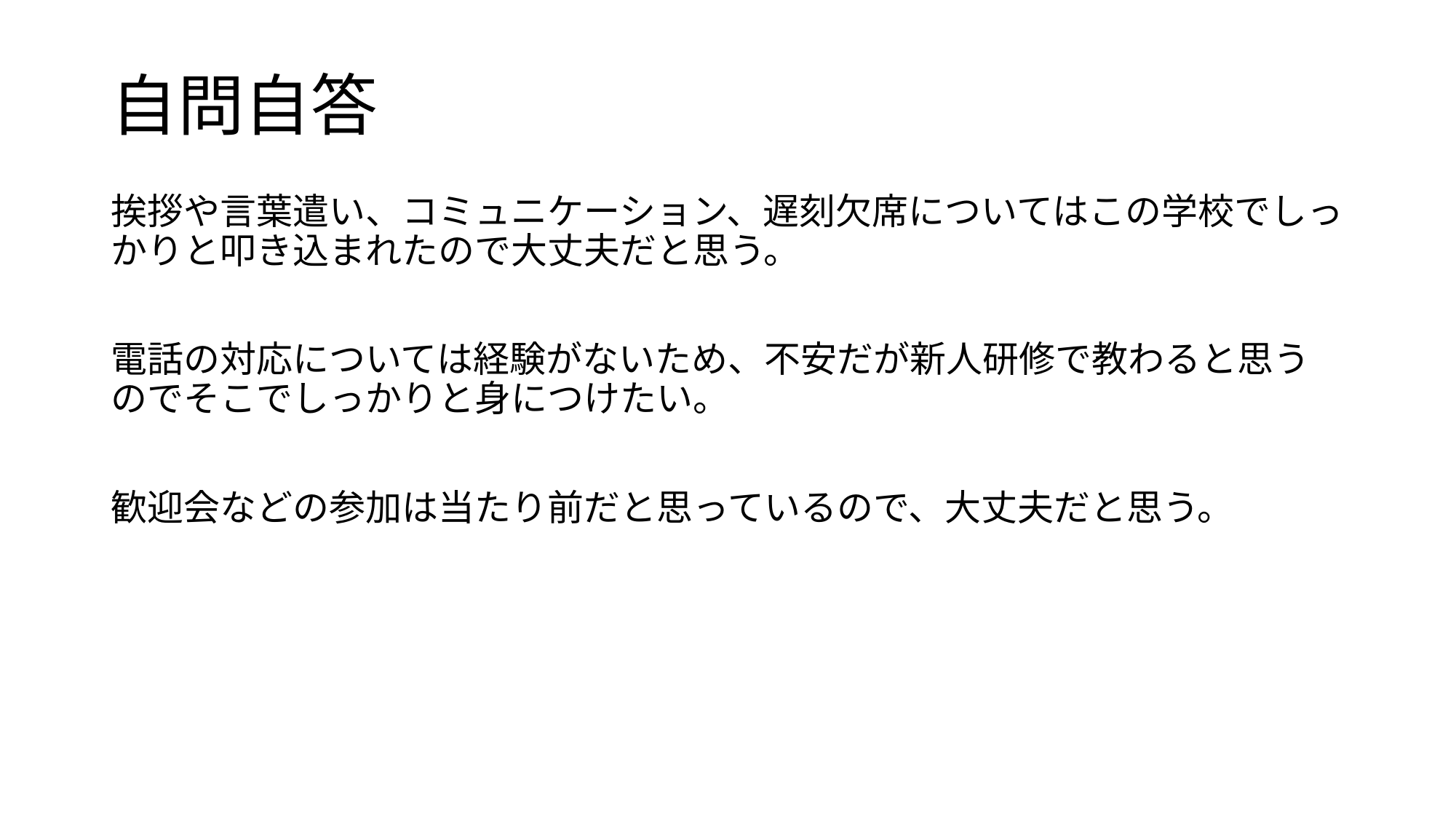

# 自問自答
挨拶や言葉遣い、コミュニケーション、遅刻欠席についてはこの学校でしっかりと叩き込まれたので大丈夫だと思う。

電話の対応については経験がないため、不安だが新人研修で教わると思うのでそこでしっかりと身につけたい。

歓迎会などの参加は当たり前だと思っているので、大丈夫だと思う。